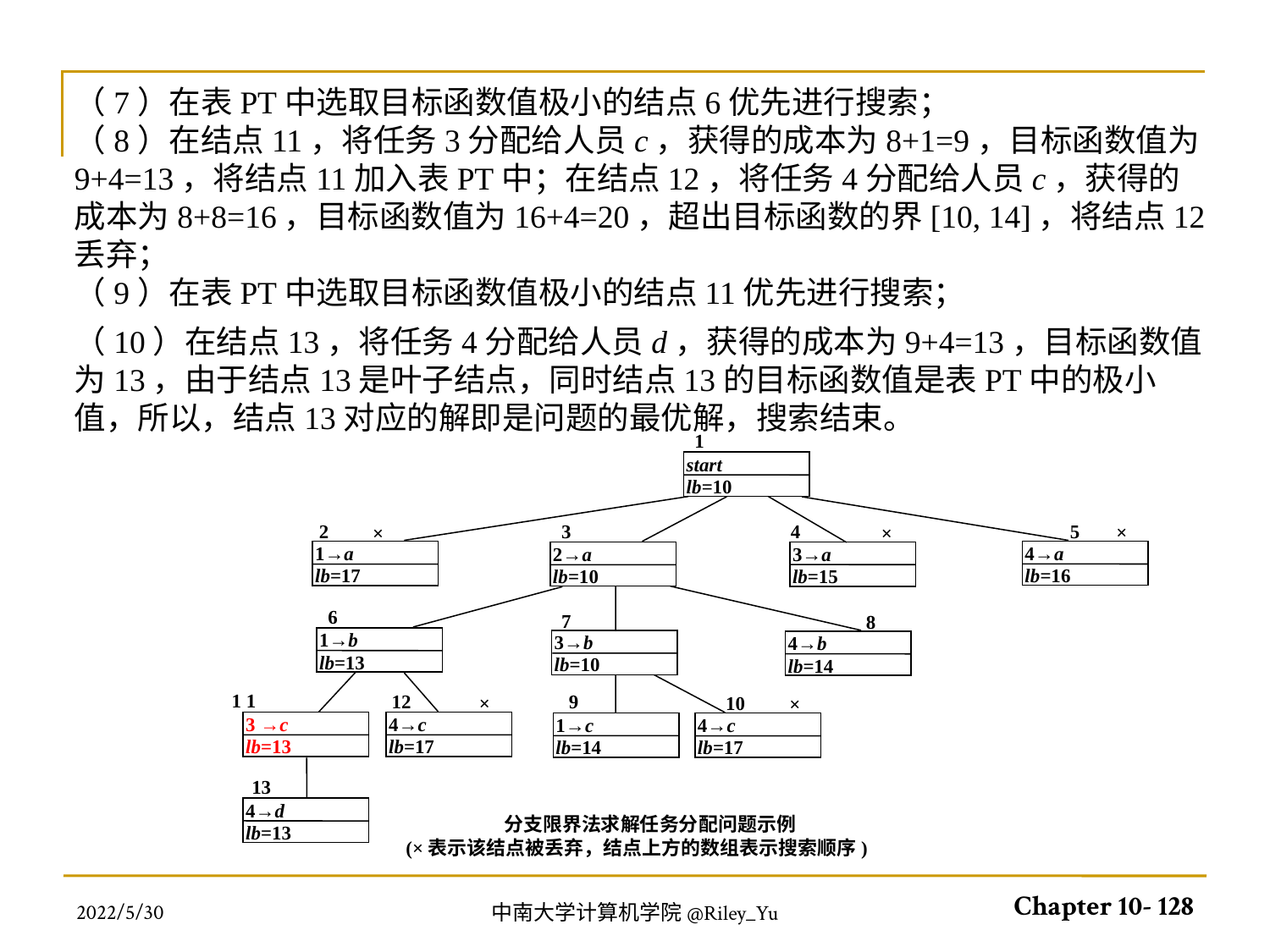

（7）在表PT中选取目标函数值极小的结点6优先进行搜索；
（8）在结点11，将任务3分配给人员c，获得的成本为8+1=9，目标函数值为9+4=13，将结点11加入表PT中；在结点12，将任务4分配给人员c，获得的成本为8+8=16，目标函数值为16+4=20，超出目标函数的界[10, 14]，将结点12丢弃；
（9）在表PT中选取目标函数值极小的结点11优先进行搜索；
（10）在结点13，将任务4分配给人员d，获得的成本为9+4=13，目标函数值为13，由于结点13是叶子结点，同时结点13的目标函数值是表PT中的极小值，所以，结点13对应的解即是问题的最优解，搜索结束。
1
start
lb=10

3
5
2
4
×
×
×
4→a
lb=16
1→a
lb=17
2→a
lb=10
3→a
lb=15

6
7
8
1→b
lb=13
3→b
lb=10
4→b
lb=14

1 1
12
9
×
10
×
4→c
lb=17
3 →c
lb=13
1→c
lb=14
4→c
lb=17

13
4→d
lb=13
                     分支限界法求解任务分配问题示例
(×表示该结点被丢弃，结点上方的数组表示搜索顺序)

2022/5/30
Chapter 10- 128
中南大学计算机学院@Riley_Yu